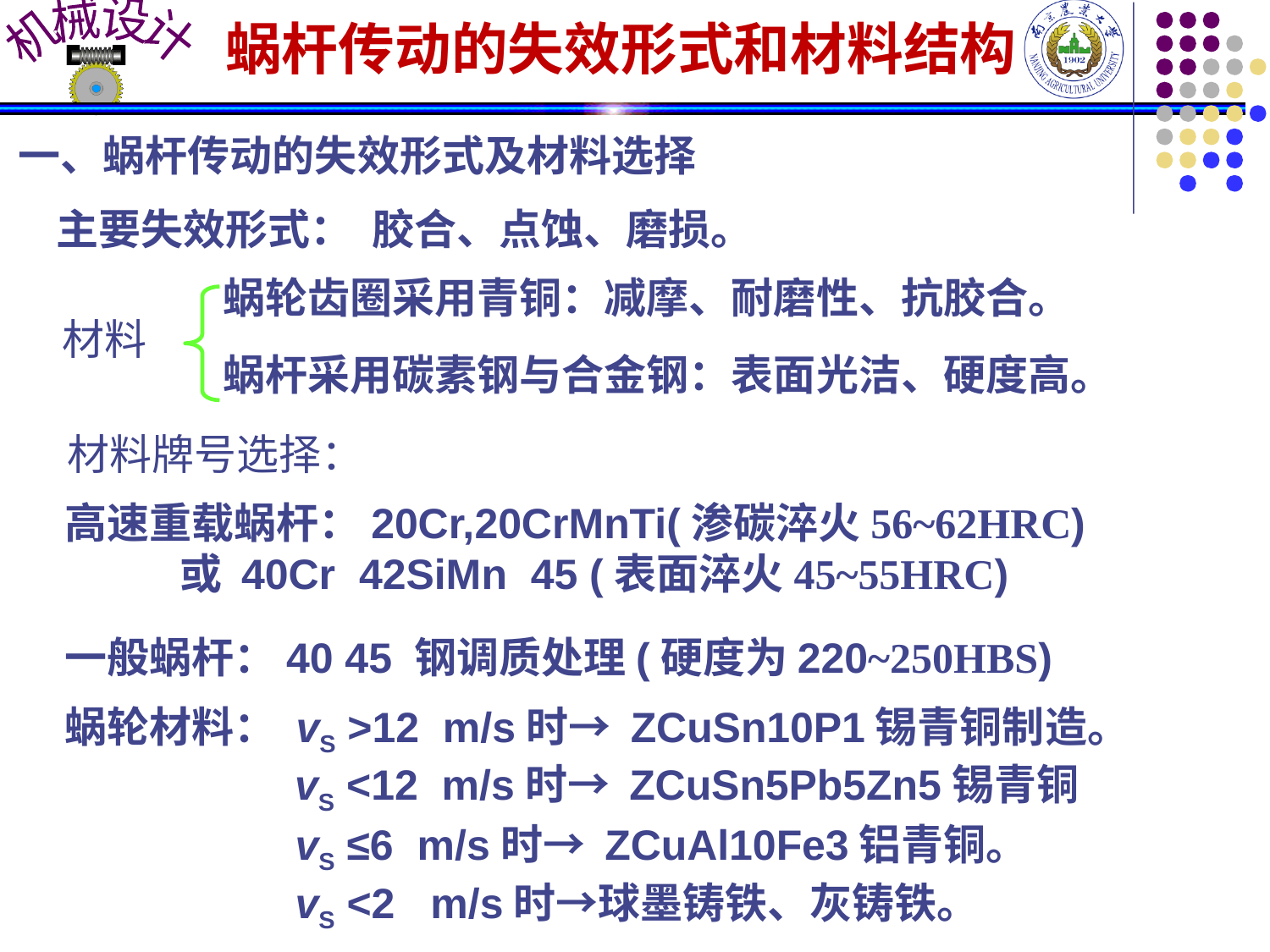

蜗杆传动的失效形式和材料结构
一、蜗杆传动的失效形式及材料选择
主要失效形式：  胶合、点蚀、磨损。
蜗轮齿圈采用青铜：减摩、耐磨性、抗胶合。

材料
蜗杆采用碳素钢与合金钢：表面光洁、硬度高。
材料牌号选择：
高速重载蜗杆：20Cr,20CrMnTi(渗碳淬火56~62HRC)
           或 40Cr  42SiMn  45 (表面淬火45~55HRC)
一般蜗杆：40 45 钢调质处理(硬度为220~250HBS)
蜗轮材料： vS >12  m/s时→ ZCuSn10P1锡青铜制造。
vS <12  m/s时→ ZCuSn5Pb5Zn5锡青铜
vS ≤6  m/s时→ ZCuAl10Fe3铝青铜。
vS <2   m/s时→球墨铸铁、灰铸铁。